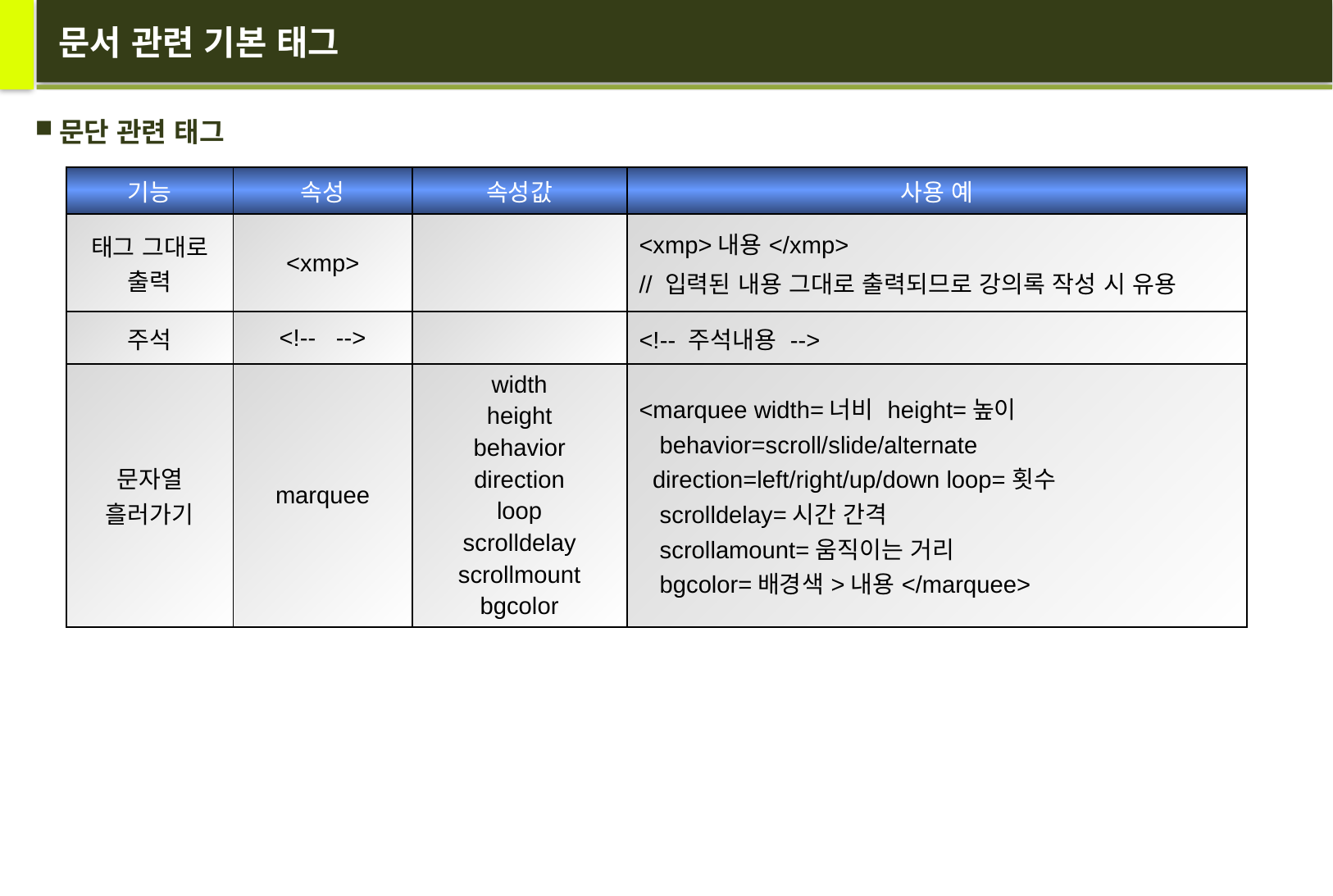

# 문서 관련 기본 태그
문단 관련 태그
| 기능 | 속성 | 속성값 | 사용 예 |
| --- | --- | --- | --- |
| 태그 그대로 출력 | <xmp> |  | <xmp>내용</xmp> // 입력된 내용 그대로 출력되므로 강의록 작성 시 유용 |
| 주석 | <!-- --> |  | <!-- 주석내용 --> |
| 문자열 흘러가기 | marquee | width height behavior direction loop scrolldelay scrollmount bgcolor | <marquee width=너비 height=높이 behavior=scroll/slide/alternate direction=left/right/up/down loop=횟수 scrolldelay=시간 간격 scrollamount=움직이는 거리 bgcolor=배경색>내용</marquee> |